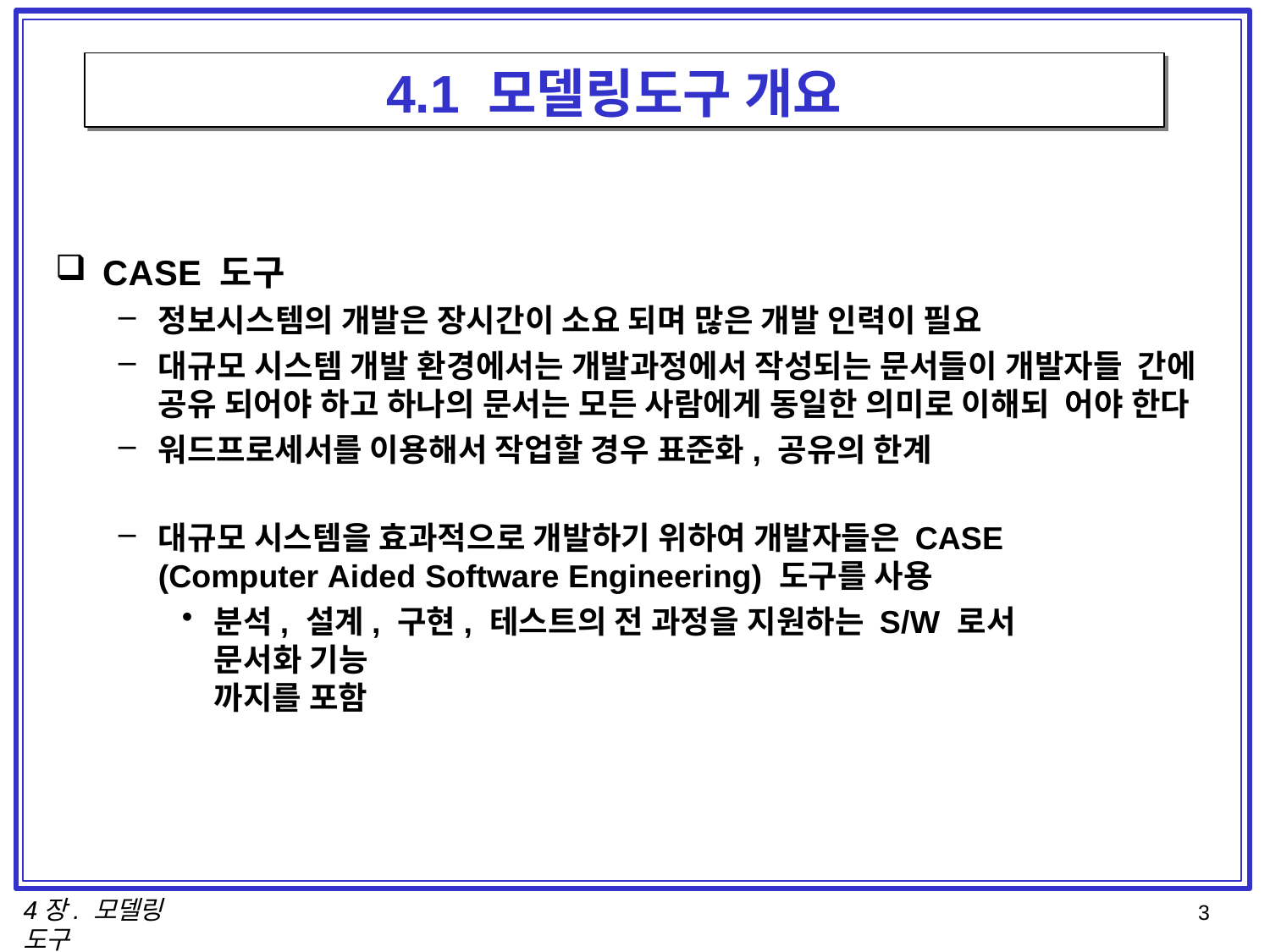

# 4.1 모델링도구 개요
CASE 도구
정보시스템의 개발은 장시간이 소요 되며 많은 개발 인력이 필요
대규모 시스템 개발 환경에서는 개발과정에서 작성되는 문서들이 개발자들  간에 공유 되어야 하고 하나의 문서는 모든 사람에게 동일한 의미로 이해되  어야 한다
워드프로세서를 이용해서 작업할 경우 표준화, 공유의 한계

대규모 시스템을 효과적으로 개발하기 위하여 개발자들은 CASE  (Computer Aided Software Engineering) 도구를 사용
분석, 설계, 구현, 테스트의 전 과정을 지원하는 S/W 로서 문서화 기능
까지를 포함
4장. 모델링 도구
3